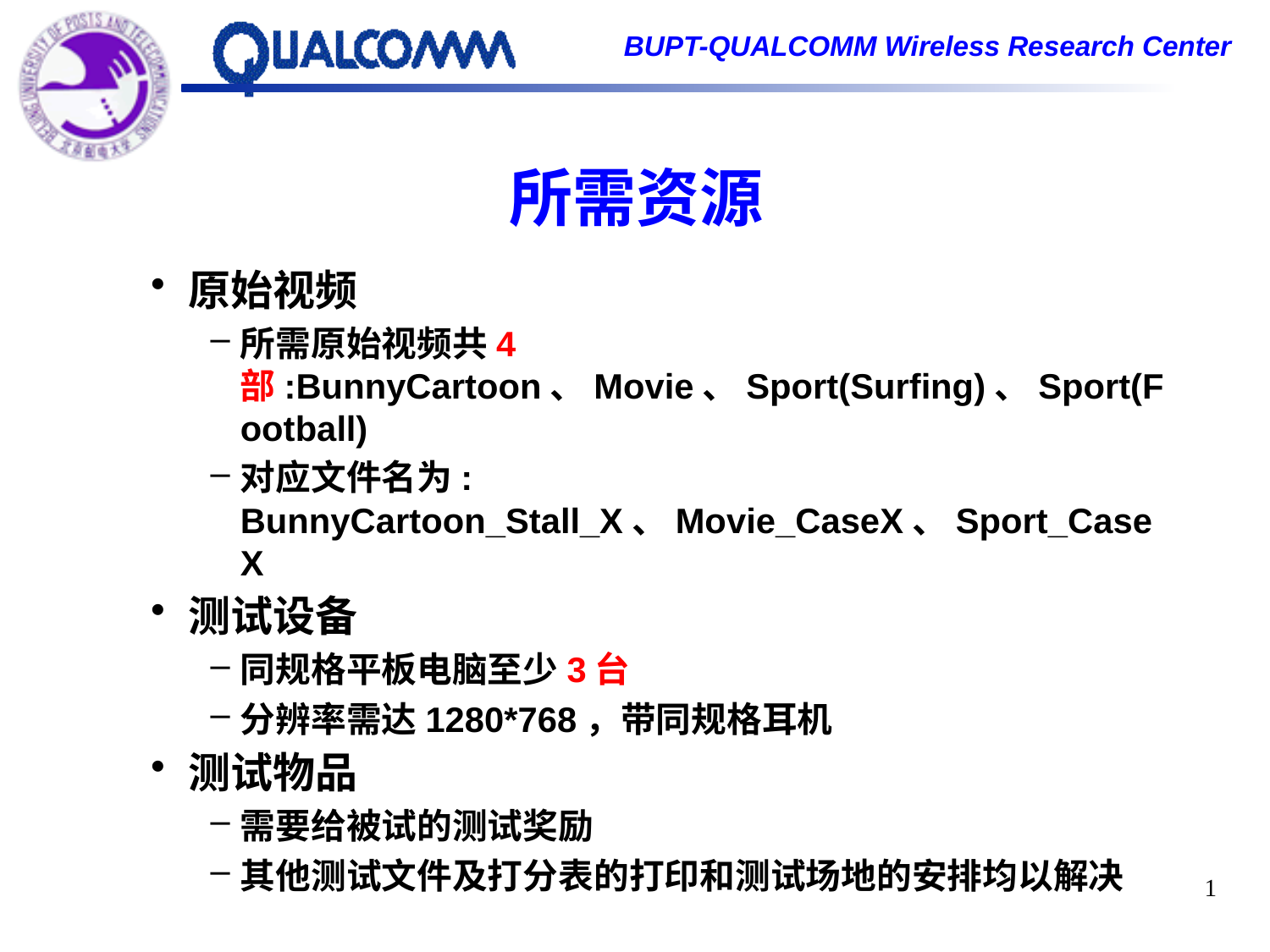

# 所需资源
原始视频
所需原始视频共4部:BunnyCartoon、Movie、Sport(Surfing)、Sport(Football)
对应文件名为: BunnyCartoon_Stall_X、Movie_CaseX、Sport_CaseX
测试设备
同规格平板电脑至少3台
分辨率需达1280*768，带同规格耳机
测试物品
需要给被试的测试奖励
其他测试文件及打分表的打印和测试场地的安排均以解决
1